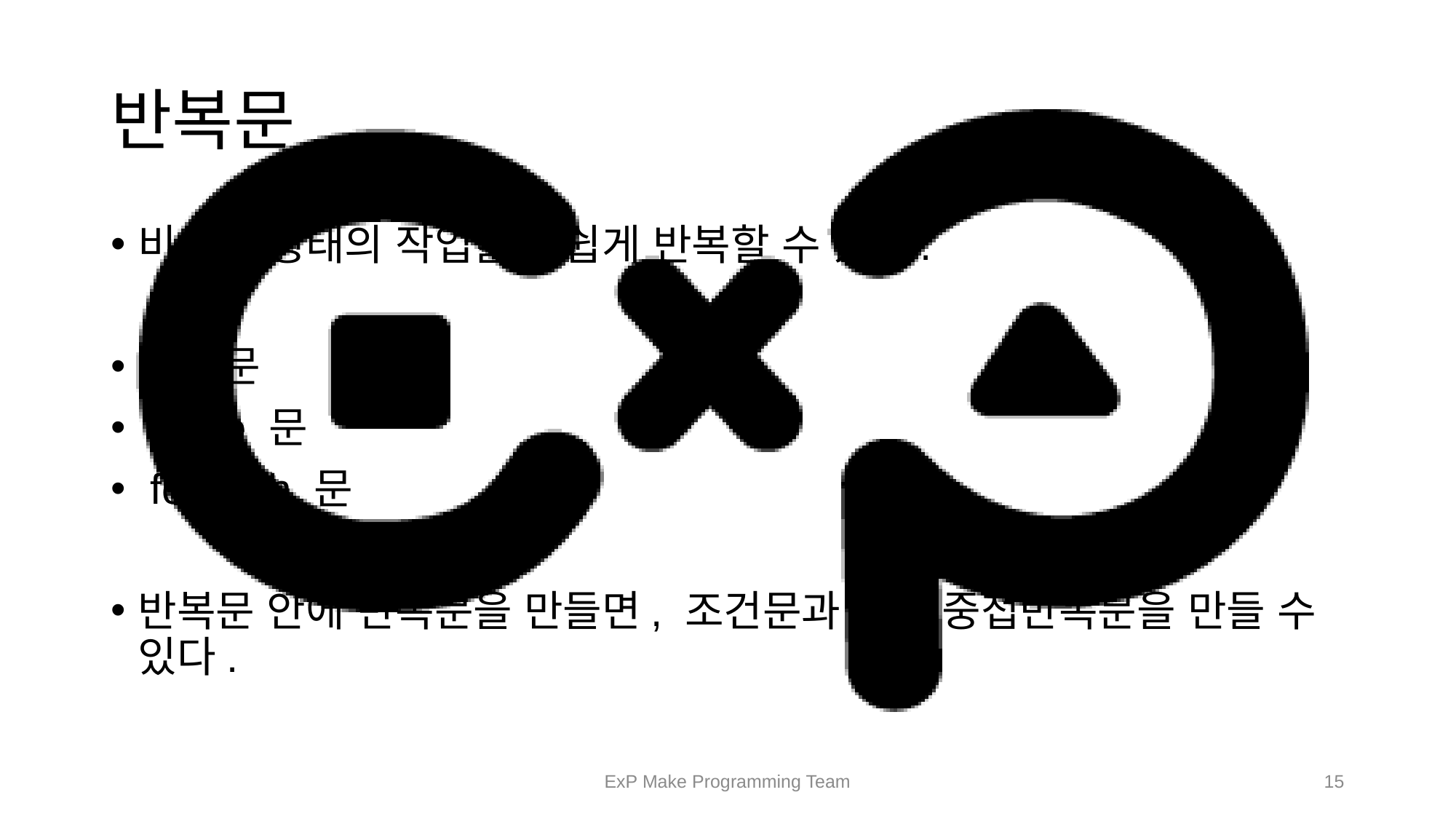

# 반복문
비슷한 형태의 작업을 손쉽게 반복할 수 있다.

 for 문
 while 문
 foreach 문

반복문 안에 반복문을 만들면, 조건문과 같이 중첩반복문을 만들 수 있다.
ExP Make Programming Team
15